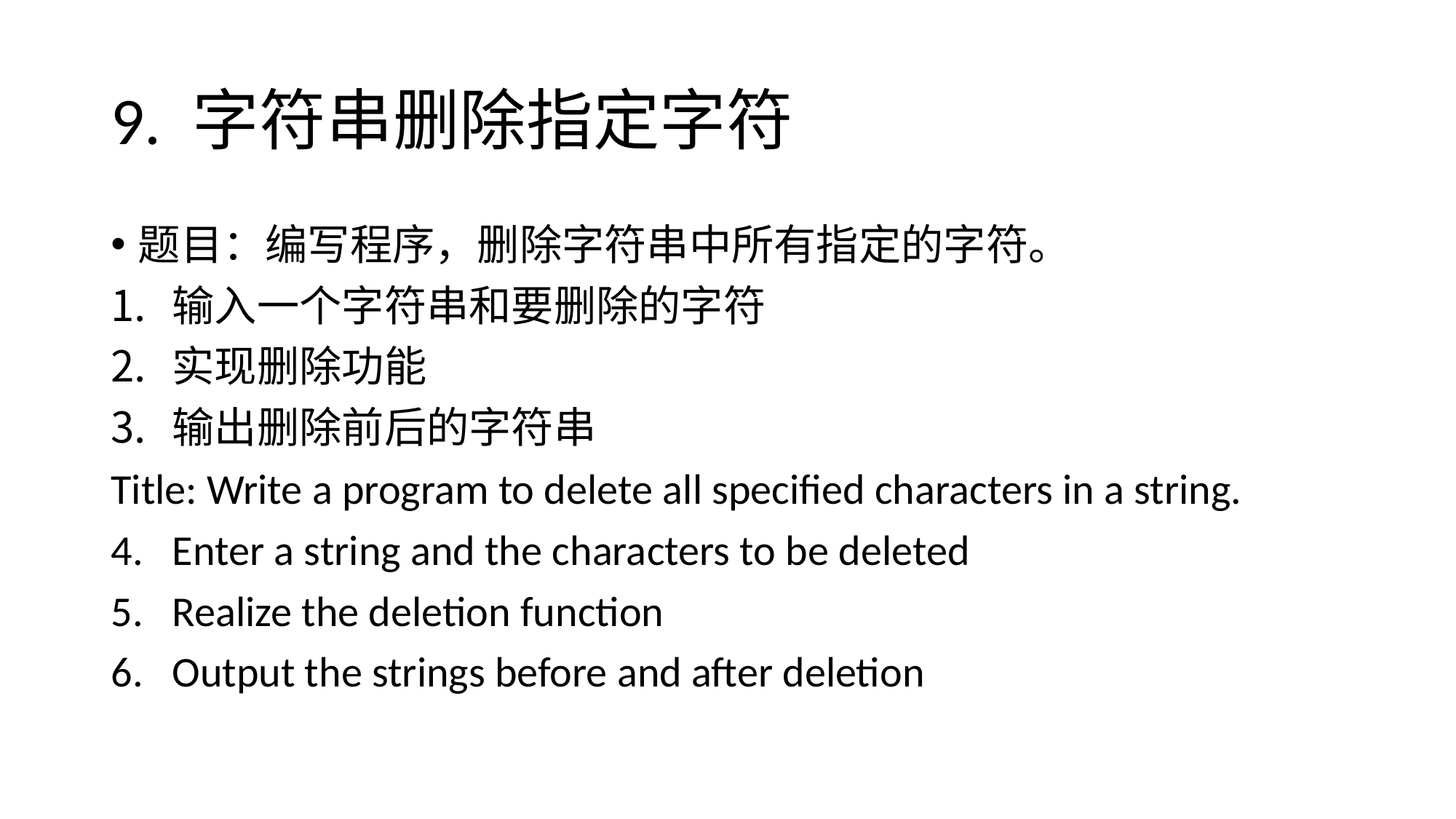

# 9. 字符串删除指定字符
题目：编写程序，删除字符串中所有指定的字符。
输入一个字符串和要删除的字符
实现删除功能
输出删除前后的字符串
Title: Write a program to delete all specified characters in a string.
Enter a string and the characters to be deleted
Realize the deletion function
Output the strings before and after deletion